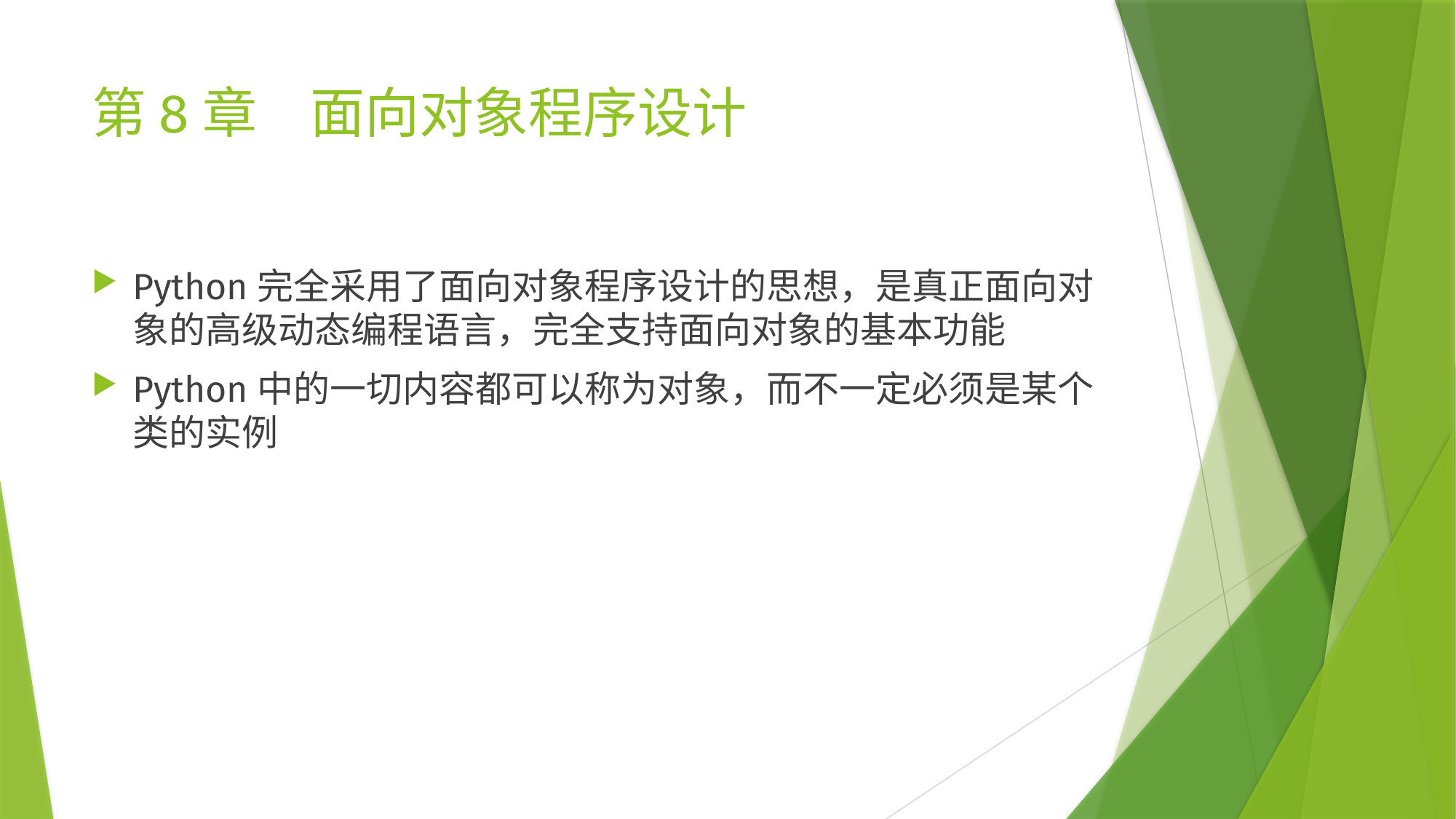

# 第8章	面向对象程序设计
Python完全采用了面向对象程序设计的思想，是真正面向对象的高级动态编程语言，完全支持面向对象的基本功能
Python中的一切内容都可以称为对象，而不一定必须是某个类的实例